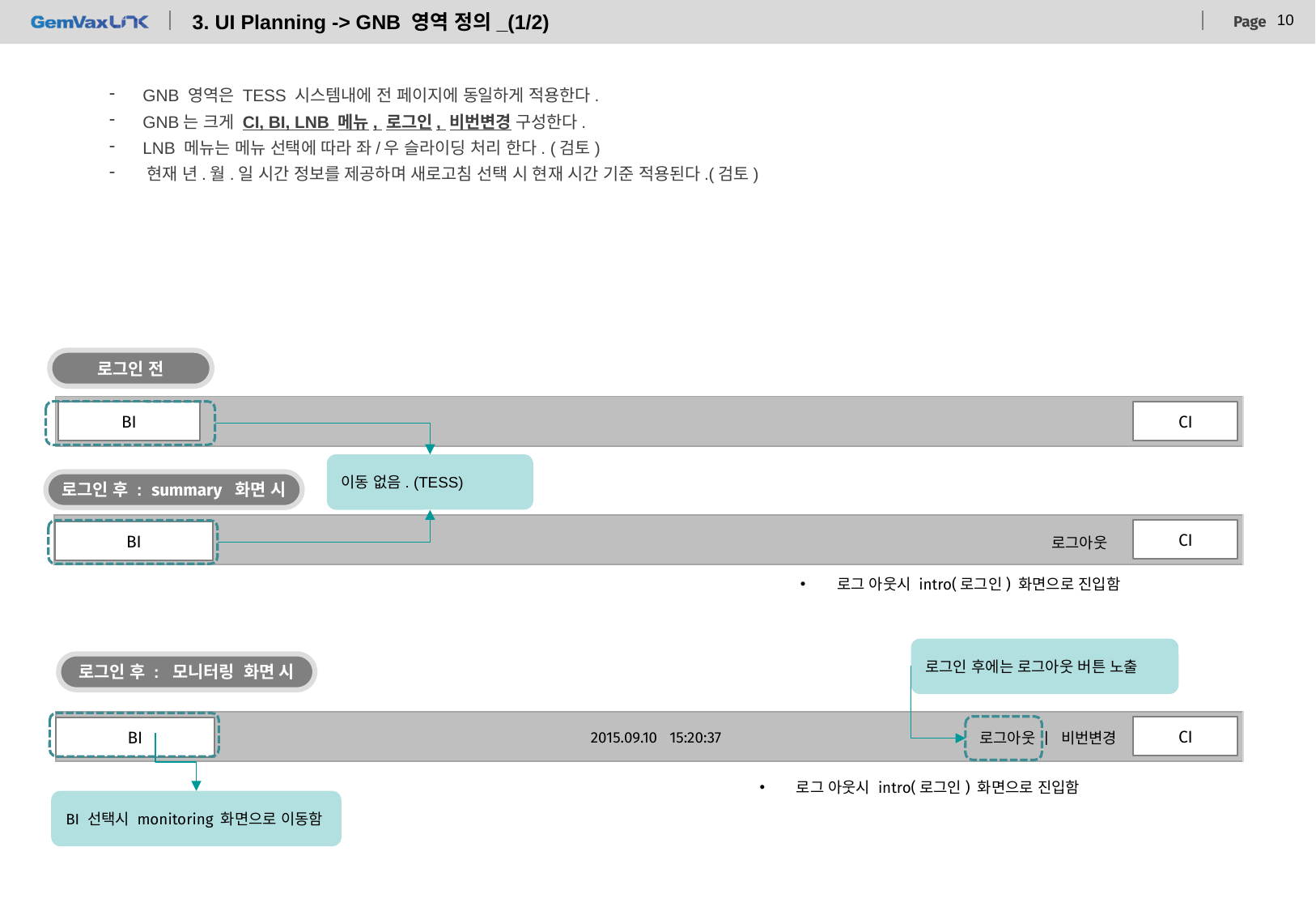

# 3. UI Planning -> GNB 영역 정의_(1/2)
 GNB 영역은 TESS 시스템내에 전 페이지에 동일하게 적용한다.
 GNB는 크게 CI, BI, LNB 메뉴, 로그인, 비번변경 구성한다.
 LNB 메뉴는 메뉴 선택에 따라 좌/우 슬라이딩 처리 한다. (검토)
 현재 년.월.일 시간 정보를 제공하며 새로고침 선택 시 현재 시간 기준 적용된다.(검토)

로그인 전
|  |
| --- |

BI
CI
이동 없음. (TESS)
로그인 후 :  summary  화면 시
|  |
| --- |
CI

BI
로그아웃
 로그 아웃시 intro(로그인) 화면으로 진입함
로그인 후에는 로그아웃 버튼 노출
로그인 후 :  모니터링  화면 시
|  |
| --- |

CI
BI
2015.09.10   15:20:37
로그아웃 |  비번변경
 로그 아웃시 intro(로그인) 화면으로 진입함
BI 선택시 monitoring 화면으로 이동함